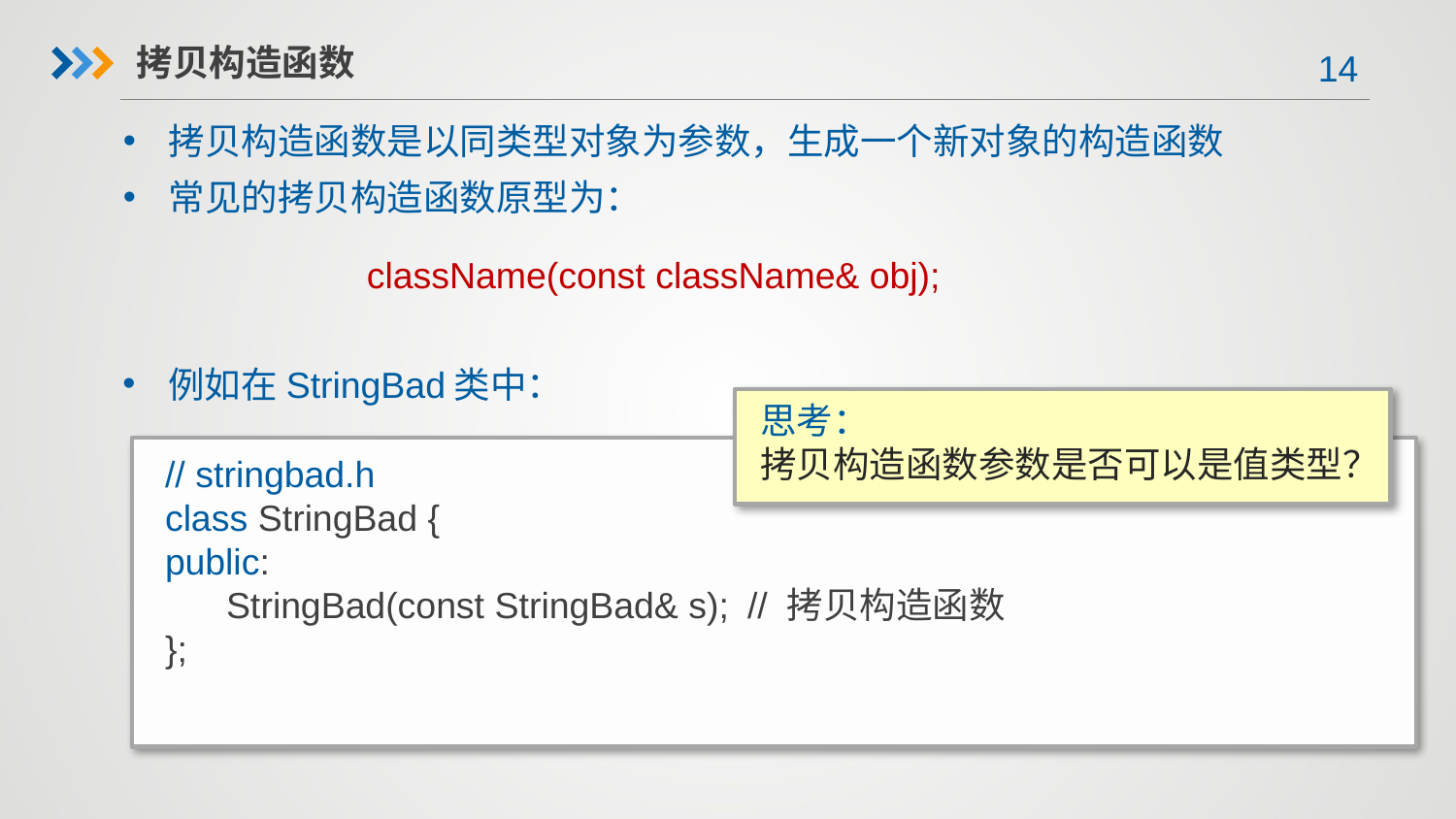

拷贝构造函数
拷贝构造函数是以同类型对象为参数，生成一个新对象的构造函数
常见的拷贝构造函数原型为：
className(const className& obj);
例如在StringBad类中：

思考：
拷贝构造函数参数是否可以是值类型？

// stringbad.h
class StringBad {
public:
      StringBad(const StringBad& s);	// 拷贝构造函数
};